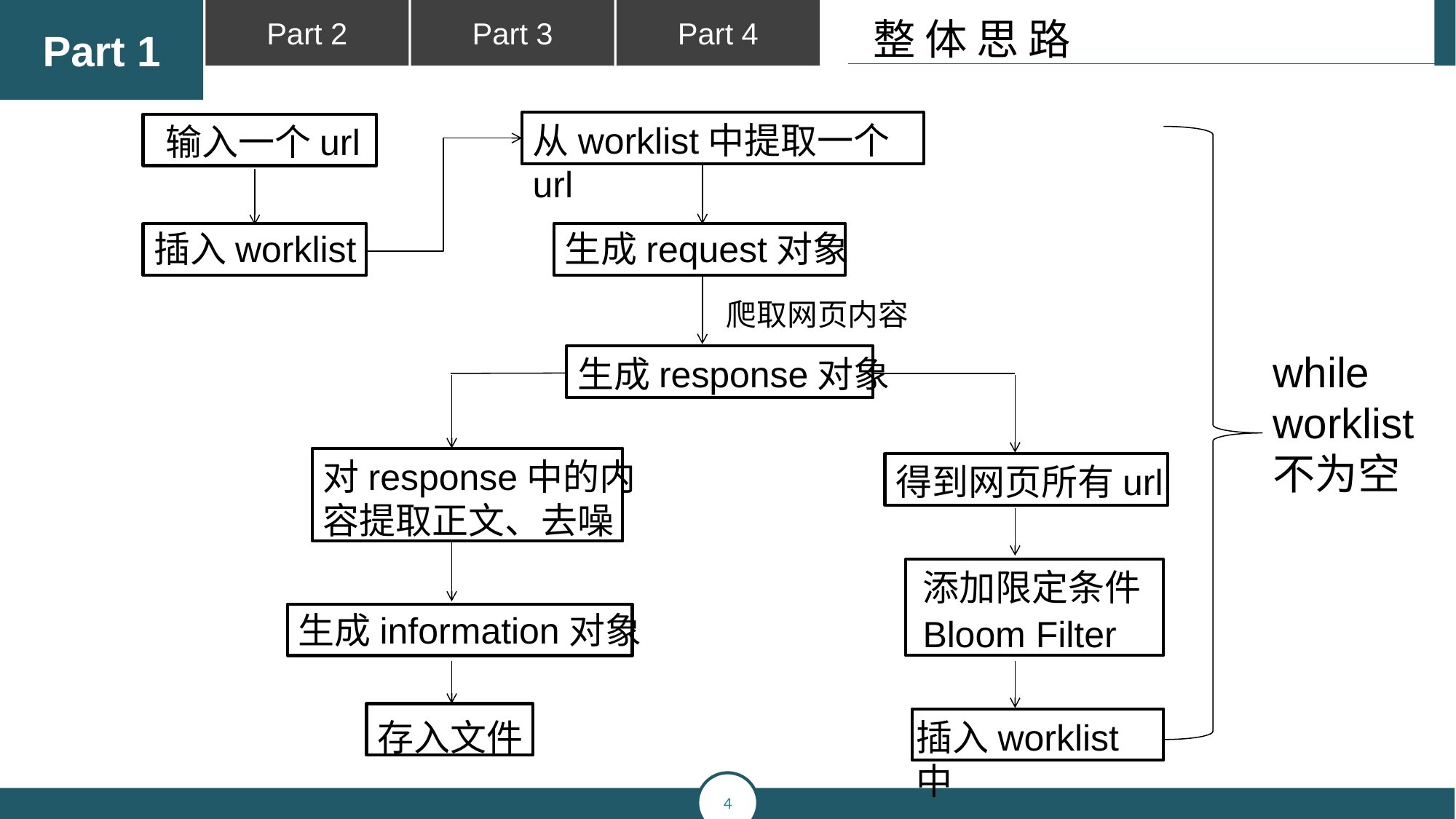

整 体 思 路
从worklist中提取一个url

输入一个url

插入worklist
生成request对象

爬取网页内容
while worklist不为空
生成response对象

对response中的内容提取正文、去噪

得到网页所有url

添加限定条件
生成information对象

Bloom Filter

存入文件
插入worklist中